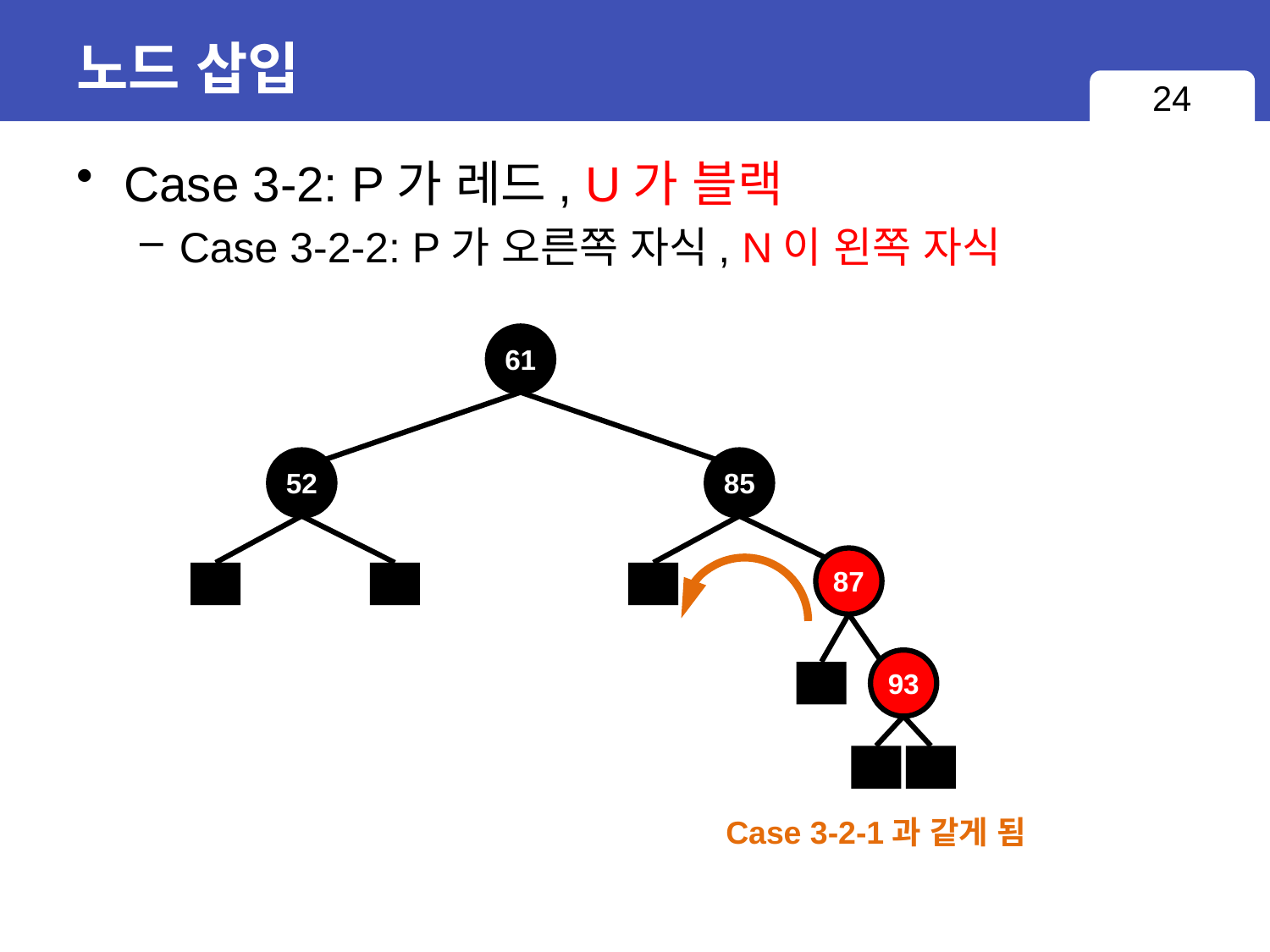

# 노드 삽입
24
Case 3-2: P가 레드, U가 블랙
Case 3-2-2: P가 오른쪽 자식, N이 왼쪽 자식
61
52
85
87

93

Case 3-2-1과 같게 됨